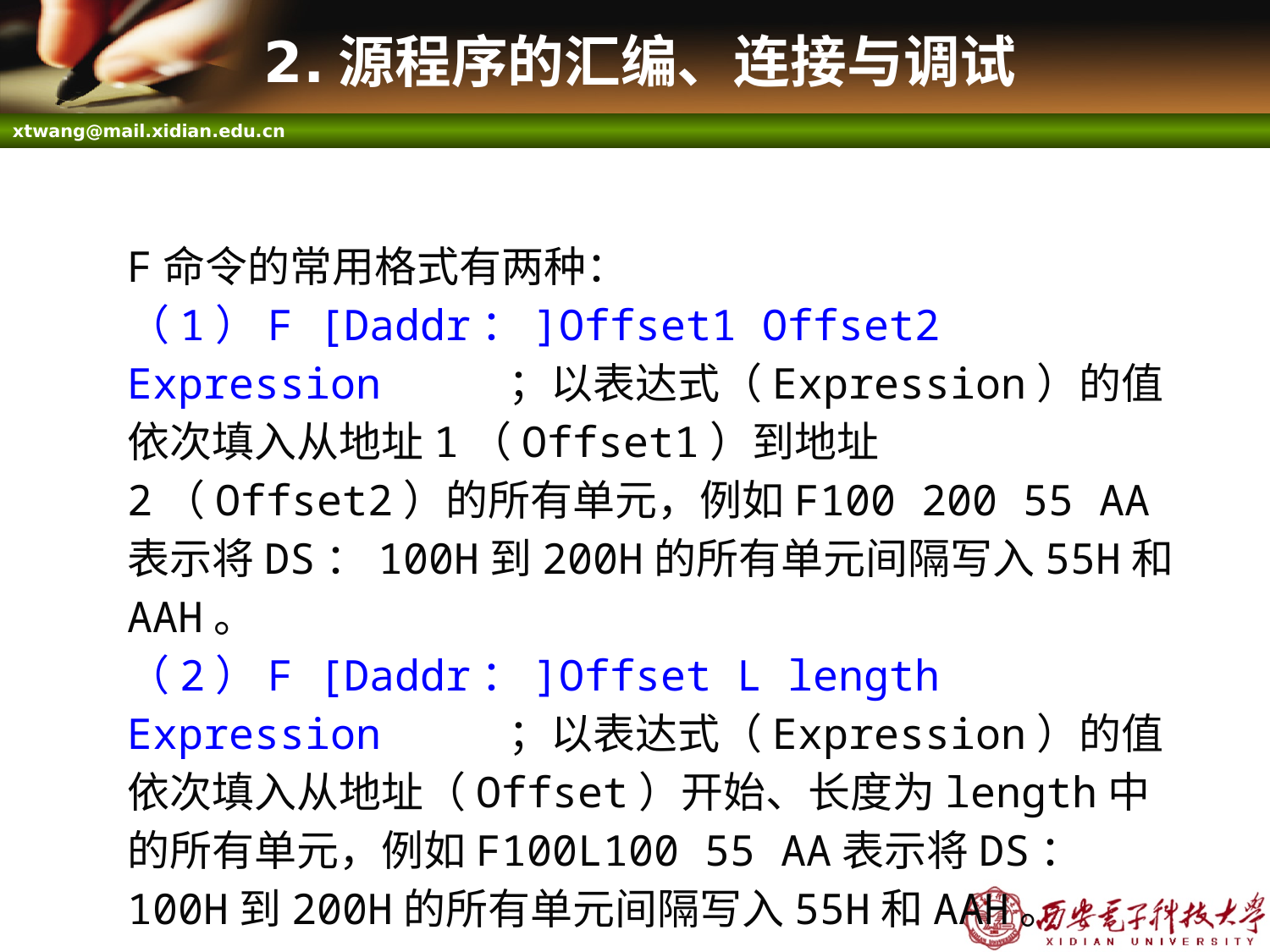

# 2.源程序的汇编、连接与调试
F命令的常用格式有两种：
（1）F [Daddr：]Offset1 Offset2 Expression	；以表达式（Expression）的值依次填入从地址1（Offset1）到地址2（Offset2）的所有单元，例如F100 200 55 AA表示将DS：100H到200H的所有单元间隔写入55H和AAH。
（2）F [Daddr：]Offset L length Expression	；以表达式（Expression）的值依次填入从地址（Offset）开始、长度为length中的所有单元，例如F100L100 55 AA表示将DS：100H到200H的所有单元间隔写入55H和AAH。